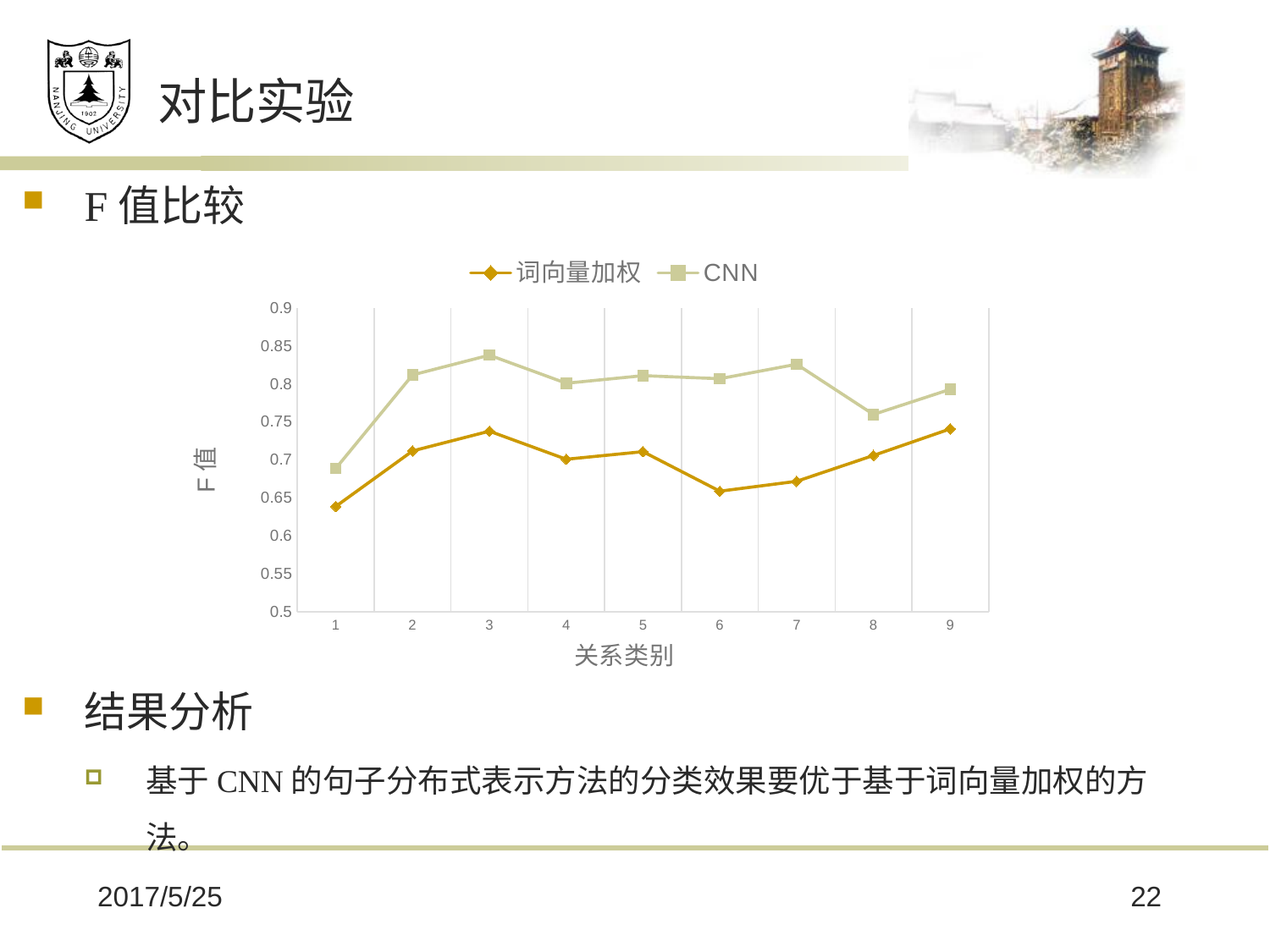

# 对比实验
F值比较

### Chart

| Category |  |  |
|---|---|---|
结果分析
基于CNN的句子分布式表示方法的分类效果要优于基于词向量加权的方法。
2017/5/25
22